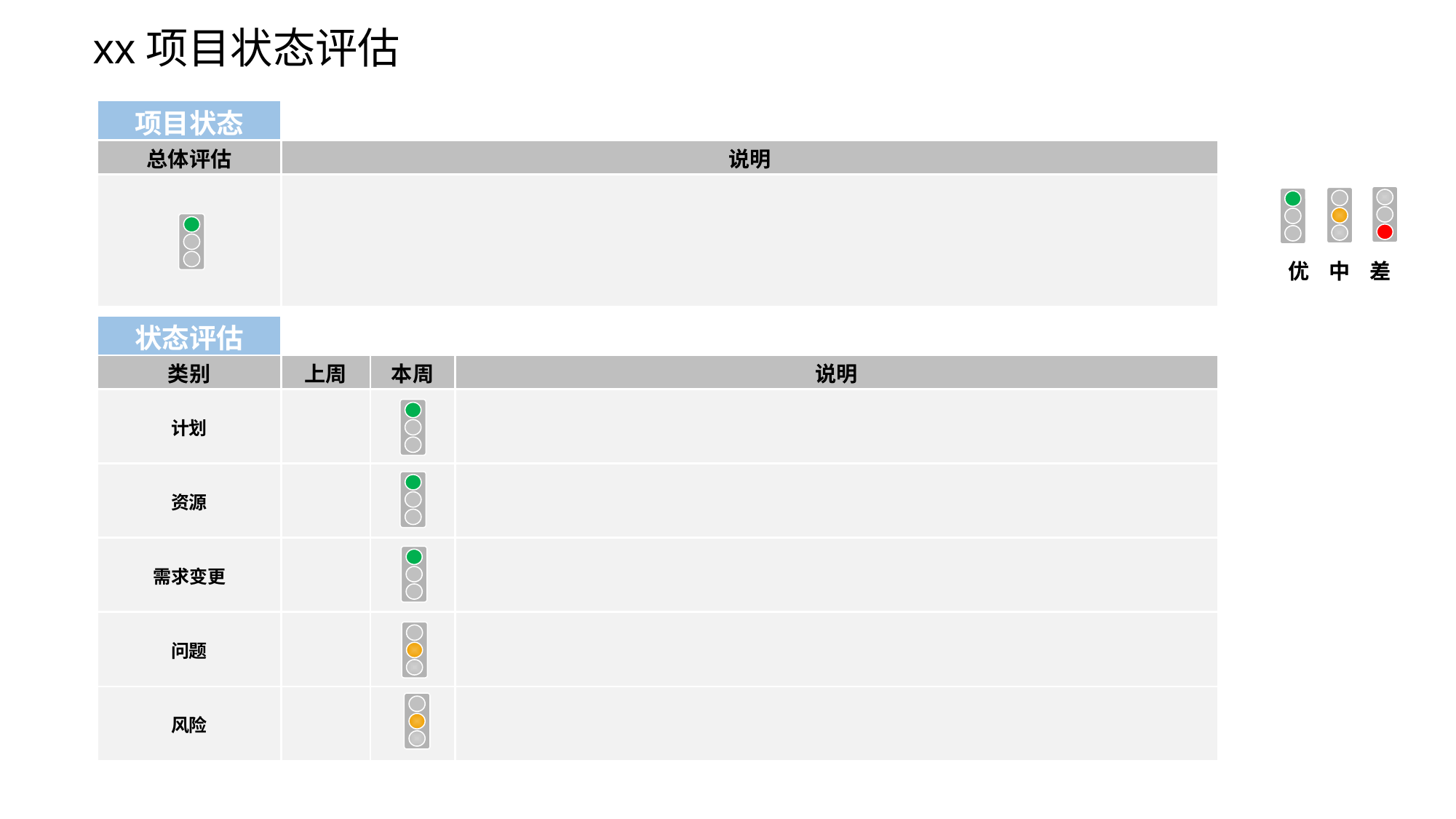

# xx项目状态评估
| 项目状态 |  |
| --- | --- |
| 总体评估 | 说明 |
|  |  |

优    中    差
| 状态评估 |  |  |  |
| --- | --- | --- | --- |
| 类别 | 上周 | 本周 | 说明 |
| 计划 |  |  |  |
| 资源 |  |  |  |
| 需求变更 |  |  |  |
| 问题 |  |  |  |
| 风险 |  |  |  |